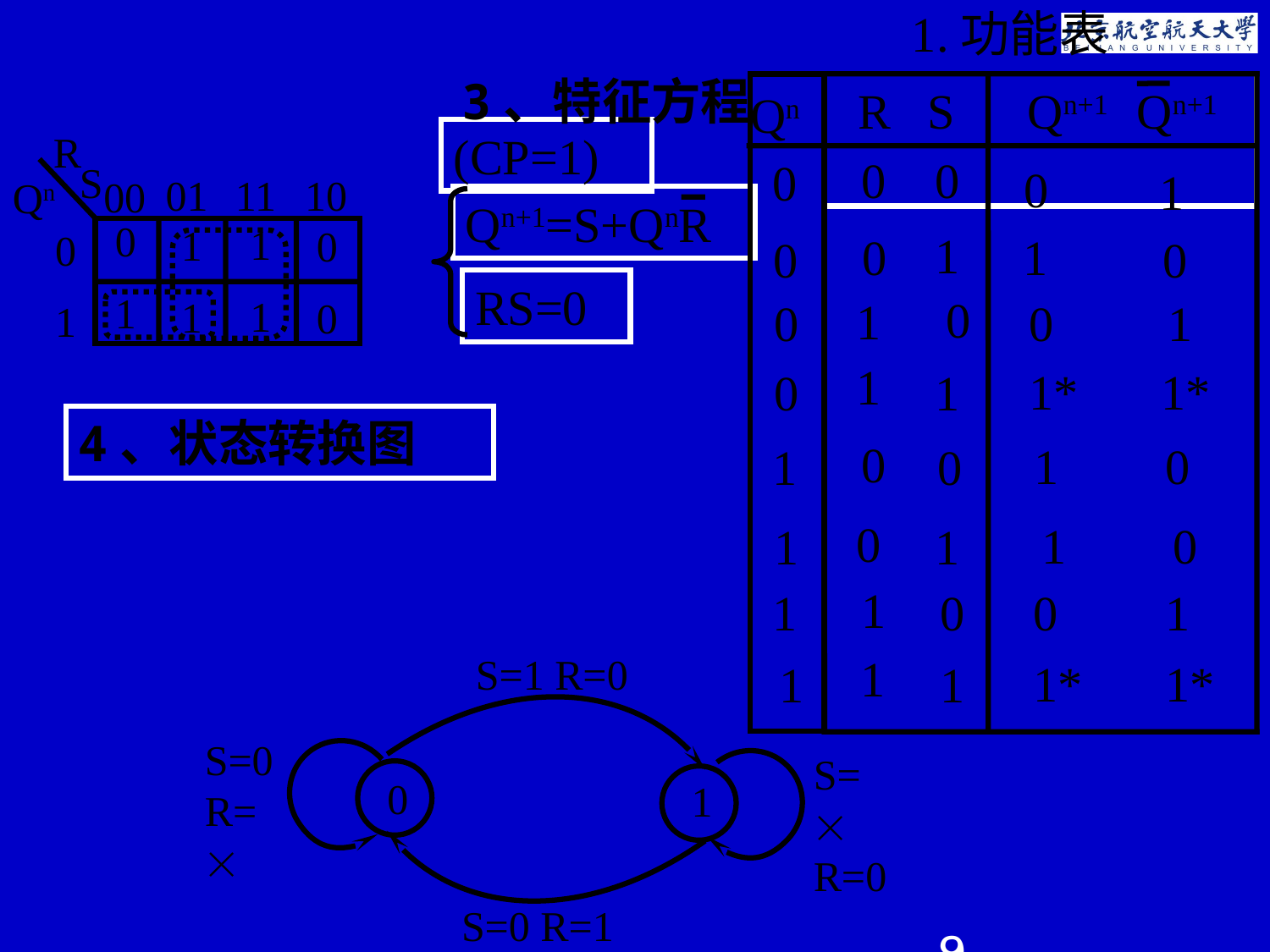

1.功能表
3、特征方程
R   S

Qn+1    Qn+1

Qn

R
S

01
11
10
00
Qn
0
1

(CP=1)
0    0
0
0
1

Qn+1=S+QnR

0
1
 1
 1
1
1
0
0
1
0
1
0
0

RS=0
0
1
0
1
0

1
1*
1*
0
1
4、状态转换图
0
1
0
1
0
0
1
0
1
1
1
0
1
1
0
S=1 R=0
1
1*
1*
1
1

S=0 R=×

S=× R=0

0

1
S=0 R=1
9
9